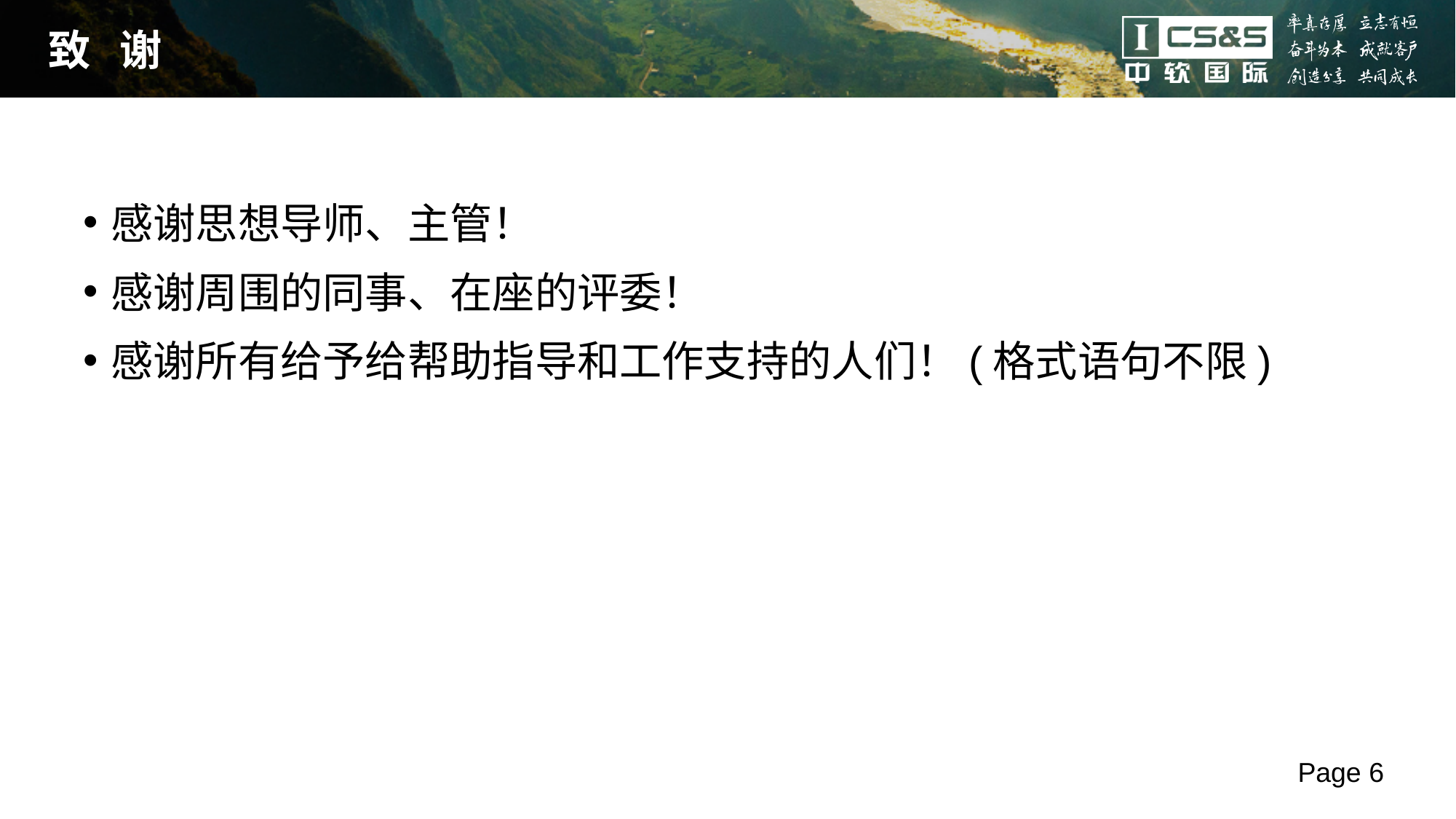

# 致   谢
感谢思想导师、主管！
感谢周围的同事、在座的评委！
感谢所有给予给帮助指导和工作支持的人们！(格式语句不限)

Page 6